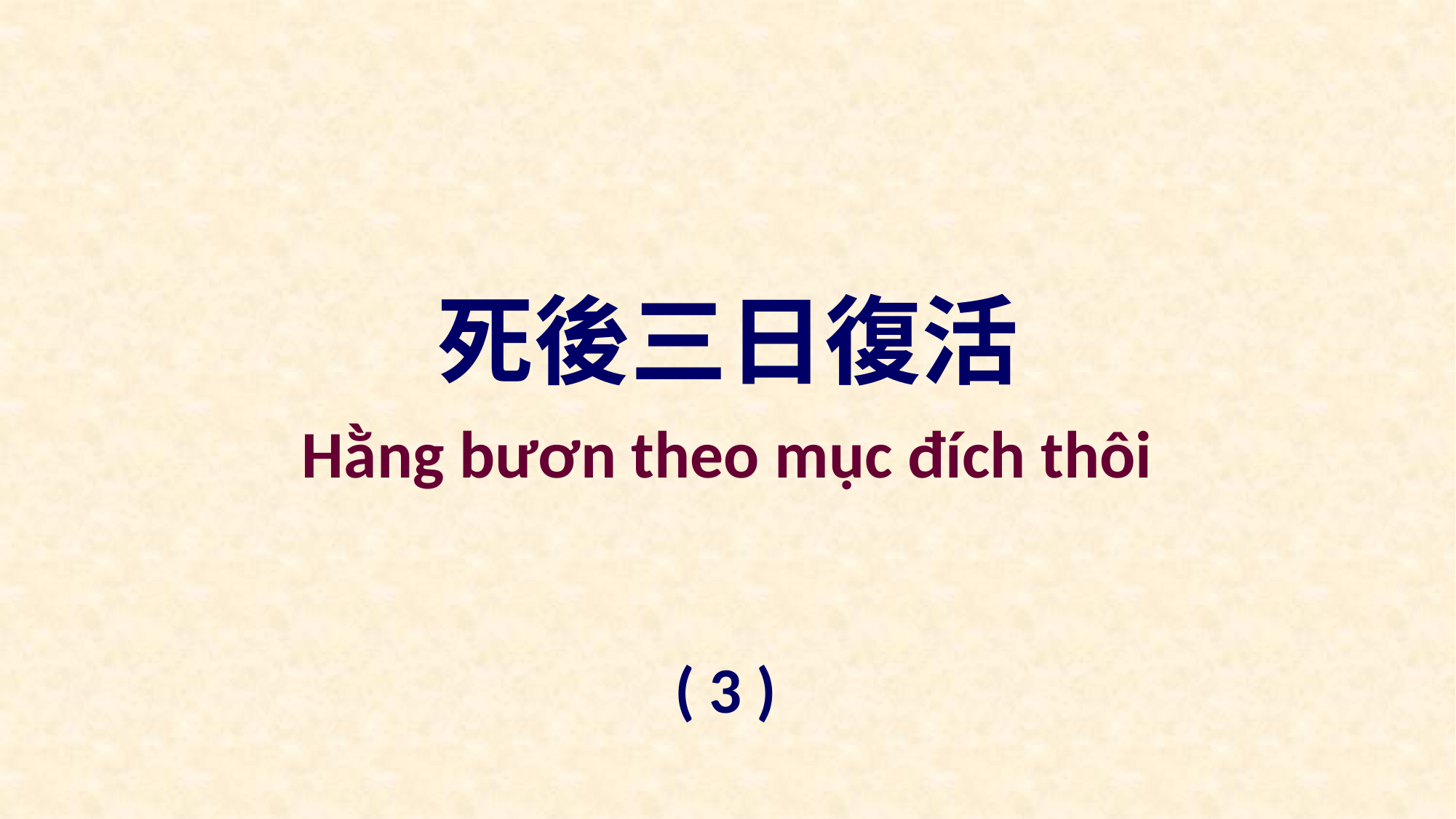

死後三日復活
Hằng bươn theo mục đích thôi
( 3 )